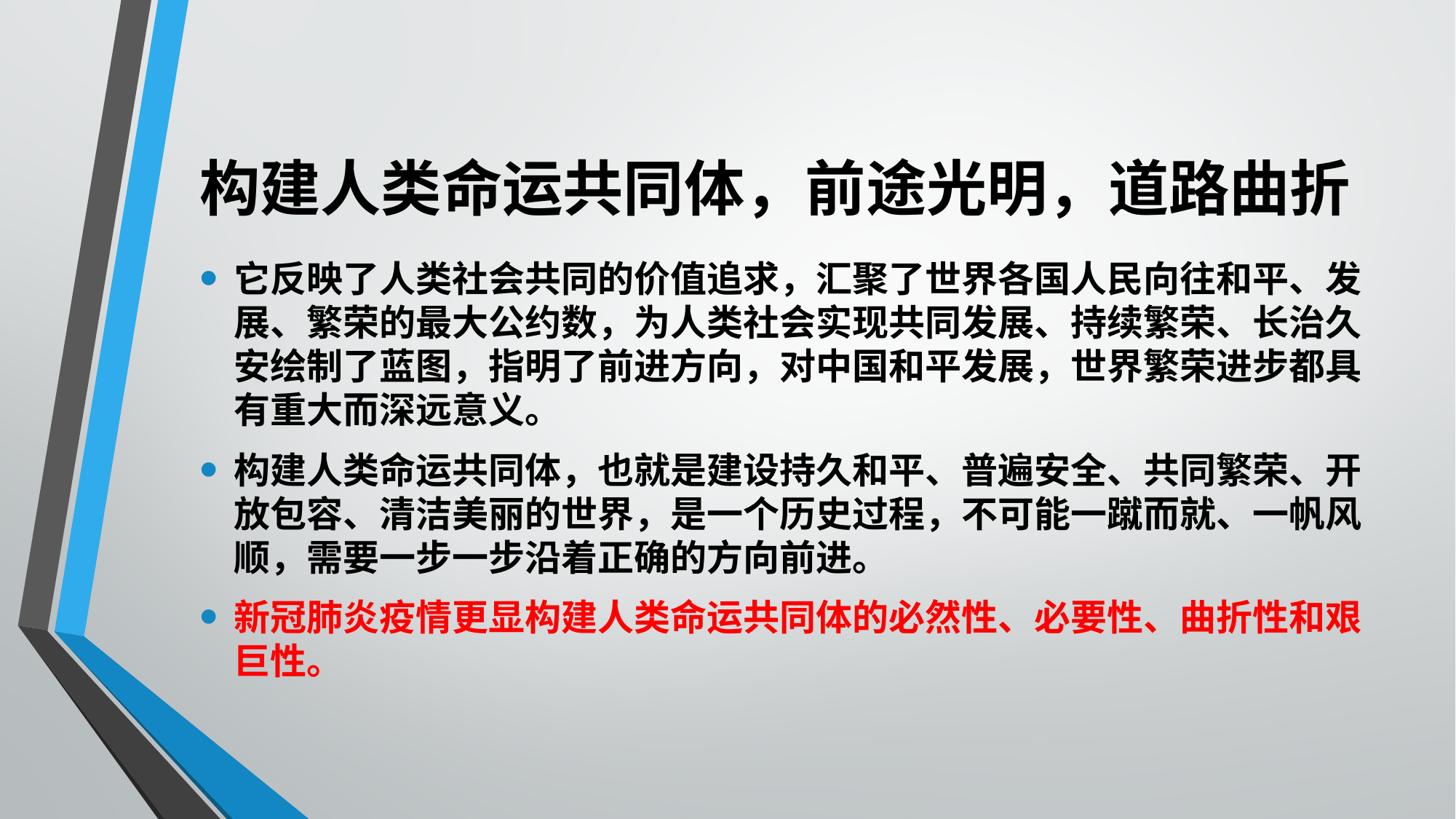

# 构建人类命运共同体，前途光明，道路曲折
它反映了人类社会共同的价值追求，汇聚了世界各国人民向往和平、发展、繁荣的最大公约数，为人类社会实现共同发展、持续繁荣、长治久安绘制了蓝图，指明了前进方向，对中国和平发展，世界繁荣进步都具有重大而深远意义。
构建人类命运共同体，也就是建设持久和平、普遍安全、共同繁荣、开放包容、清洁美丽的世界，是一个历史过程，不可能一蹴而就、一帆风顺，需要一步一步沿着正确的方向前进。
新冠肺炎疫情更显构建人类命运共同体的必然性、必要性、曲折性和艰巨性。